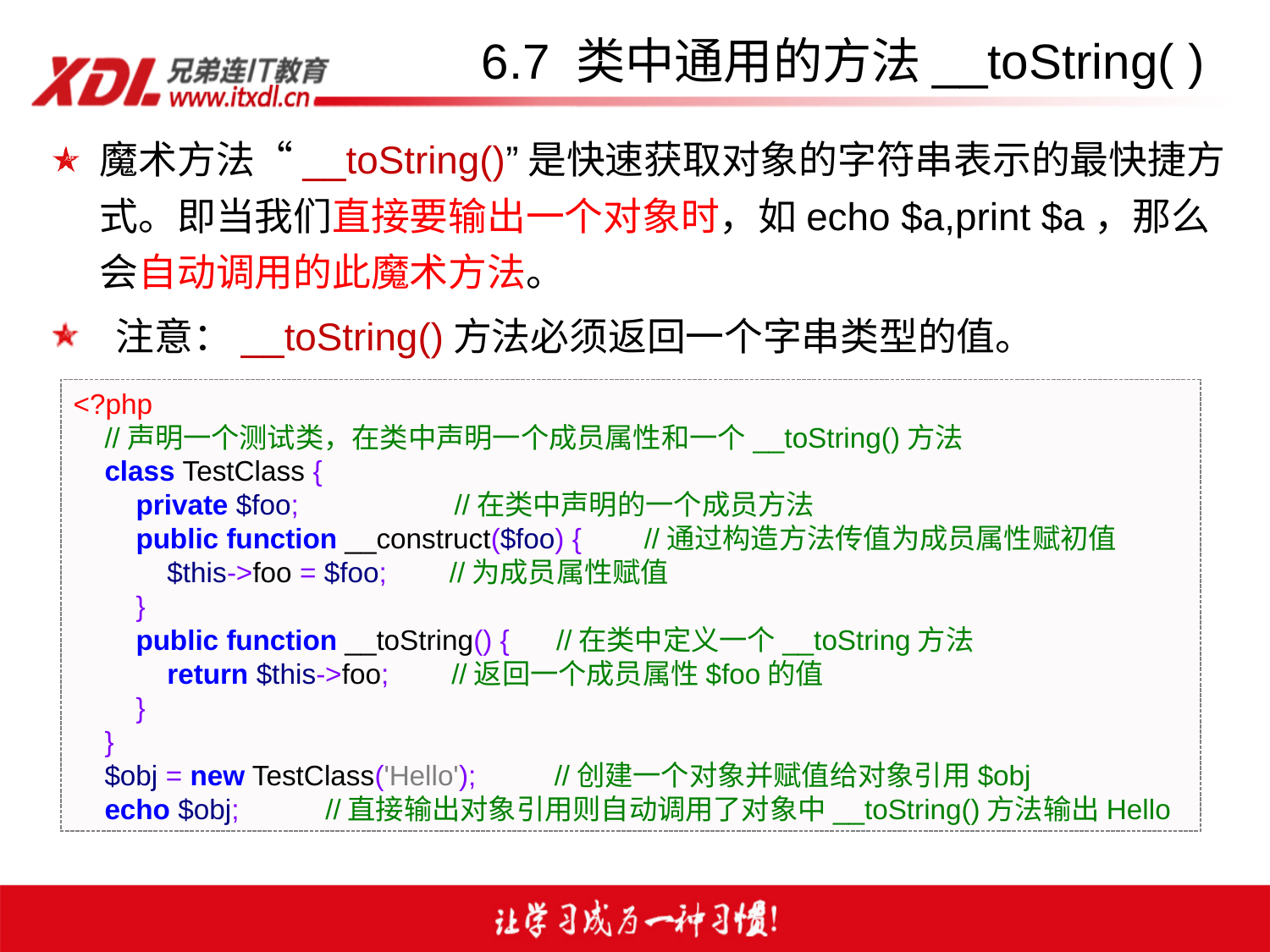

# 6.7 类中通用的方法__toString( )
魔术方法“__toString()”是快速获取对象的字符串表示的最快捷方式。即当我们直接要输出一个对象时，如echo $a,print $a，那么会自动调用的此魔术方法。
注意：__toString()方法必须返回一个字串类型的值。
<?php
    //声明一个测试类，在类中声明一个成员属性和一个__toString()方法
    class TestClass {
        private $foo; 		//在类中声明的一个成员方法
        public function __construct($foo) {        //通过构造方法传值为成员属性赋初值
            $this->foo = $foo;        //为成员属性赋值
        }
        public function __toString() {      //在类中定义一个__toString方法
            return $this->foo;        //返回一个成员属性$foo的值
        }
    }
    $obj = new TestClass('Hello');          //创建一个对象并赋值给对象引用$obj
    echo $obj;           //直接输出对象引用则自动调用了对象中__toString()方法输出Hello